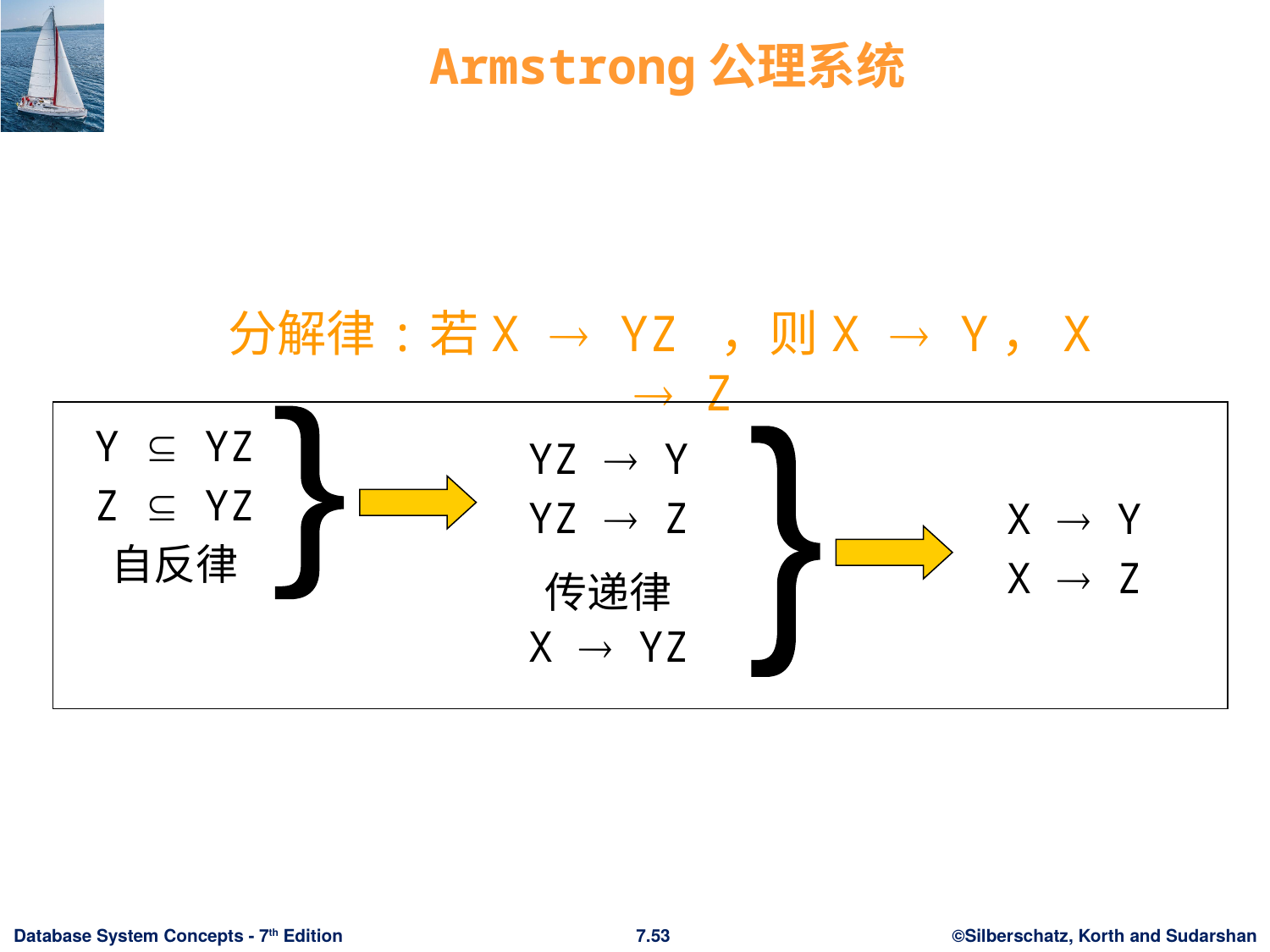

# Armstrong公理系统
分解律:若X → YZ ，则X → Y，X → Z

}
Y ⊆ YZ
Z ⊆ YZ
自反律
YZ → Y
YZ → Z
}

X → Y
X → Z

传递律
X → YZ